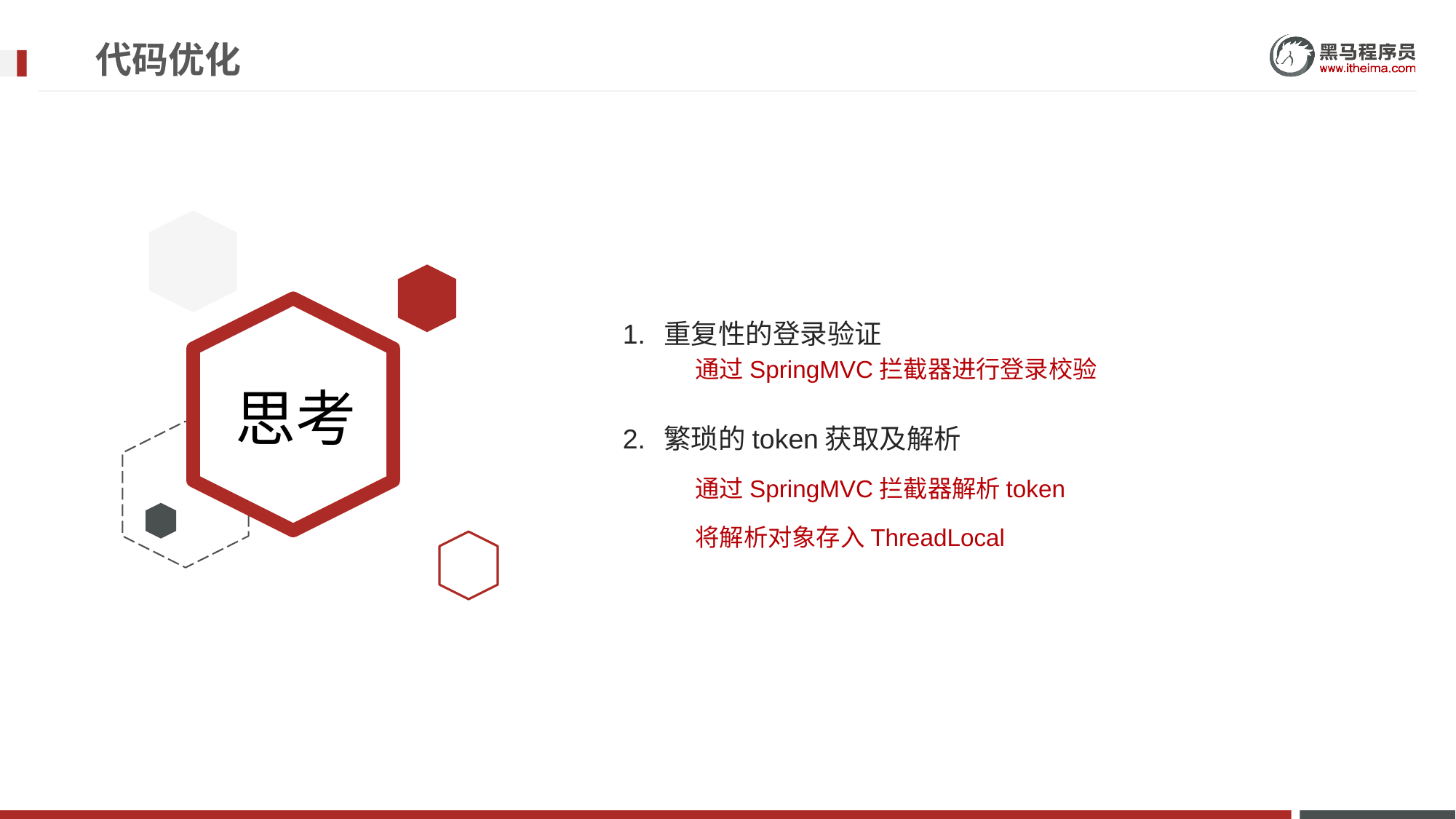

# 代码优化
重复性的登录验证
通过SpringMVC拦截器进行登录校验
繁琐的token获取及解析
通过SpringMVC拦截器解析token
将解析对象存入ThreadLocal